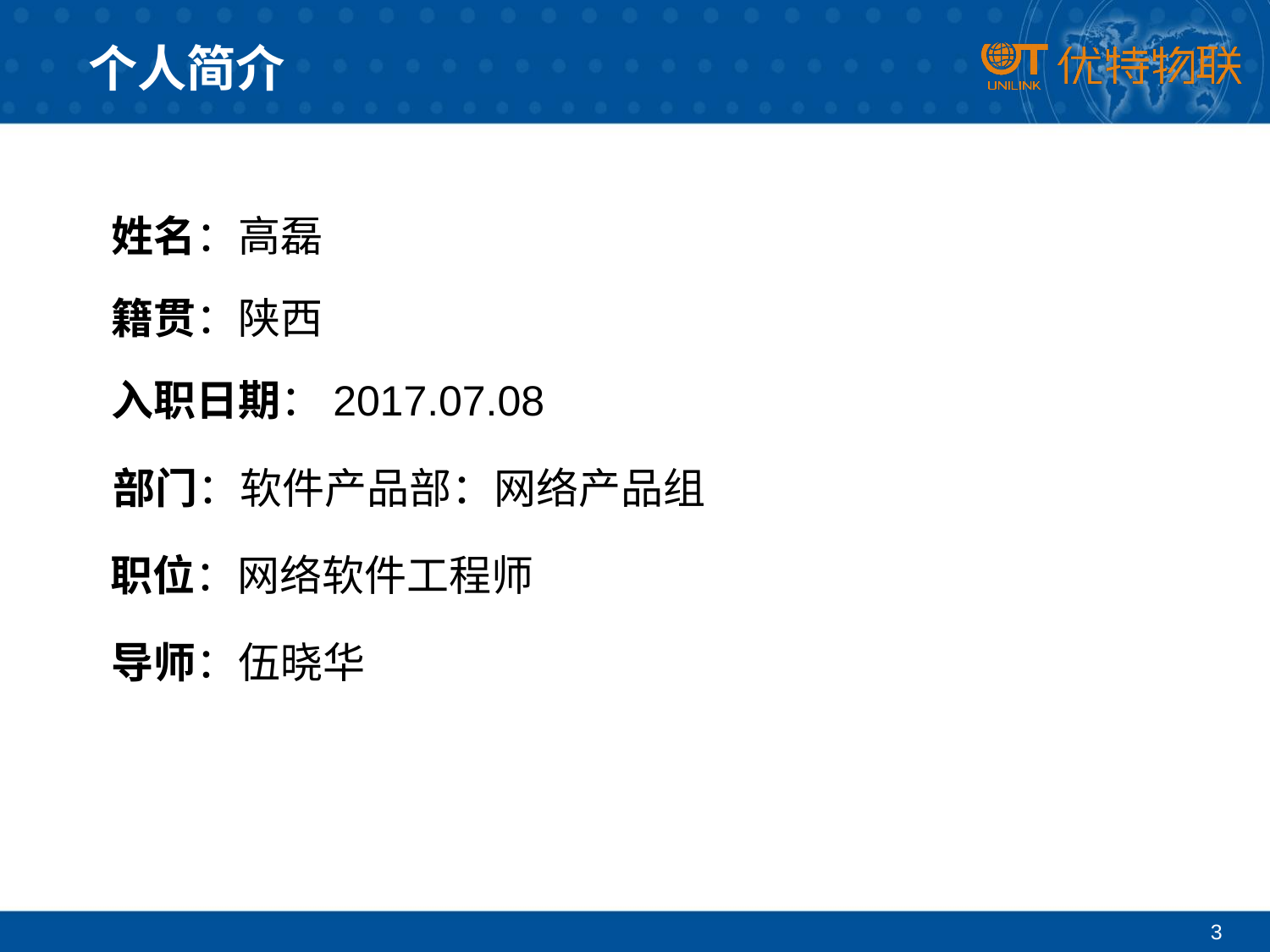

# 个人简介
姓名：高磊
籍贯：陕西

入职日期：2017.07.08
部门：软件产品部：网络产品组
职位：网络软件工程师
导师：伍晓华
3